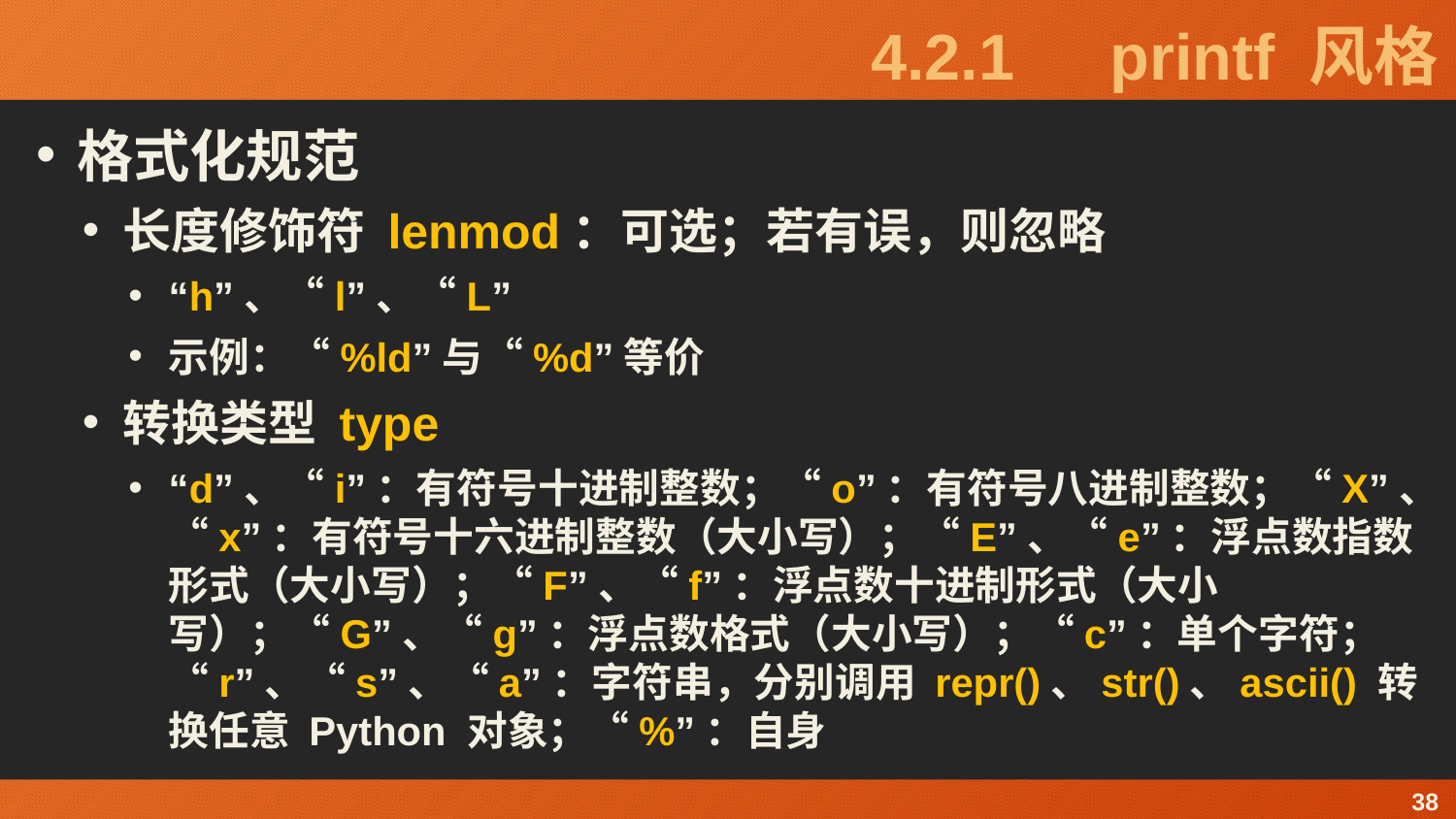

# 4.2.1　printf 风格
格式化规范
长度修饰符 lenmod：可选；若有误，则忽略
“h”、“l”、“L”
示例：“%ld”与“%d”等价
转换类型 type
“d”、“i”：有符号十进制整数；“o”：有符号八进制整数；“X”、“x”：有符号十六进制整数（大小写）；“E”、“e”：浮点数指数形式（大小写）；“F”、“f”：浮点数十进制形式（大小写）；“G”、“g”：浮点数格式（大小写）；“c”：单个字符； “r”、“s”、“a”：字符串，分别调用 repr()、str()、ascii() 转换任意 Python 对象；“%”：自身
38